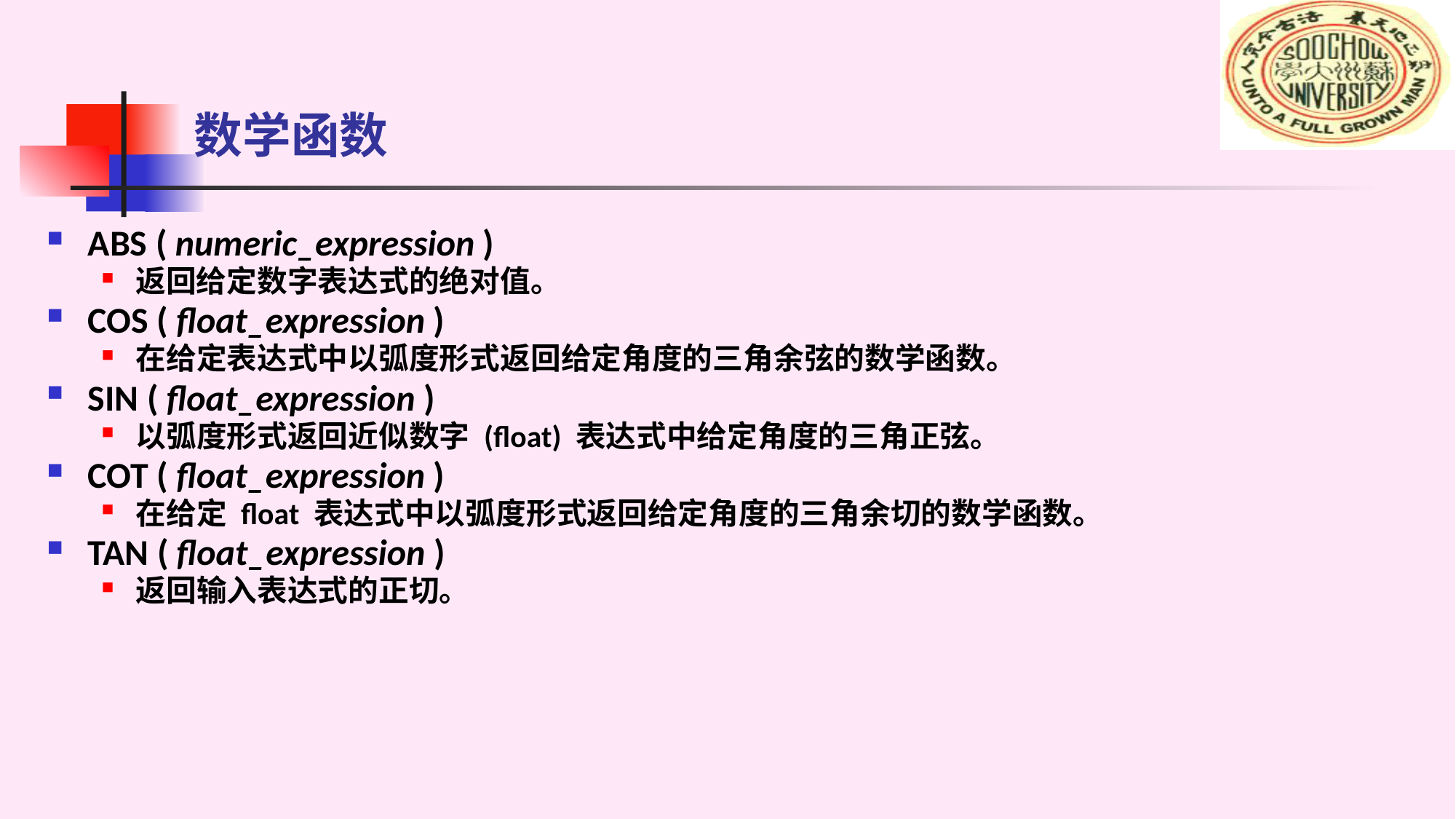

# 数学函数
ABS ( numeric_expression )
返回给定数字表达式的绝对值。
COS ( float_expression )
在给定表达式中以弧度形式返回给定角度的三角余弦的数学函数。
SIN ( float_expression )
以弧度形式返回近似数字 (float) 表达式中给定角度的三角正弦。
COT ( float_expression )
在给定 float 表达式中以弧度形式返回给定角度的三角余切的数学函数。
TAN ( float_expression )
返回输入表达式的正切。